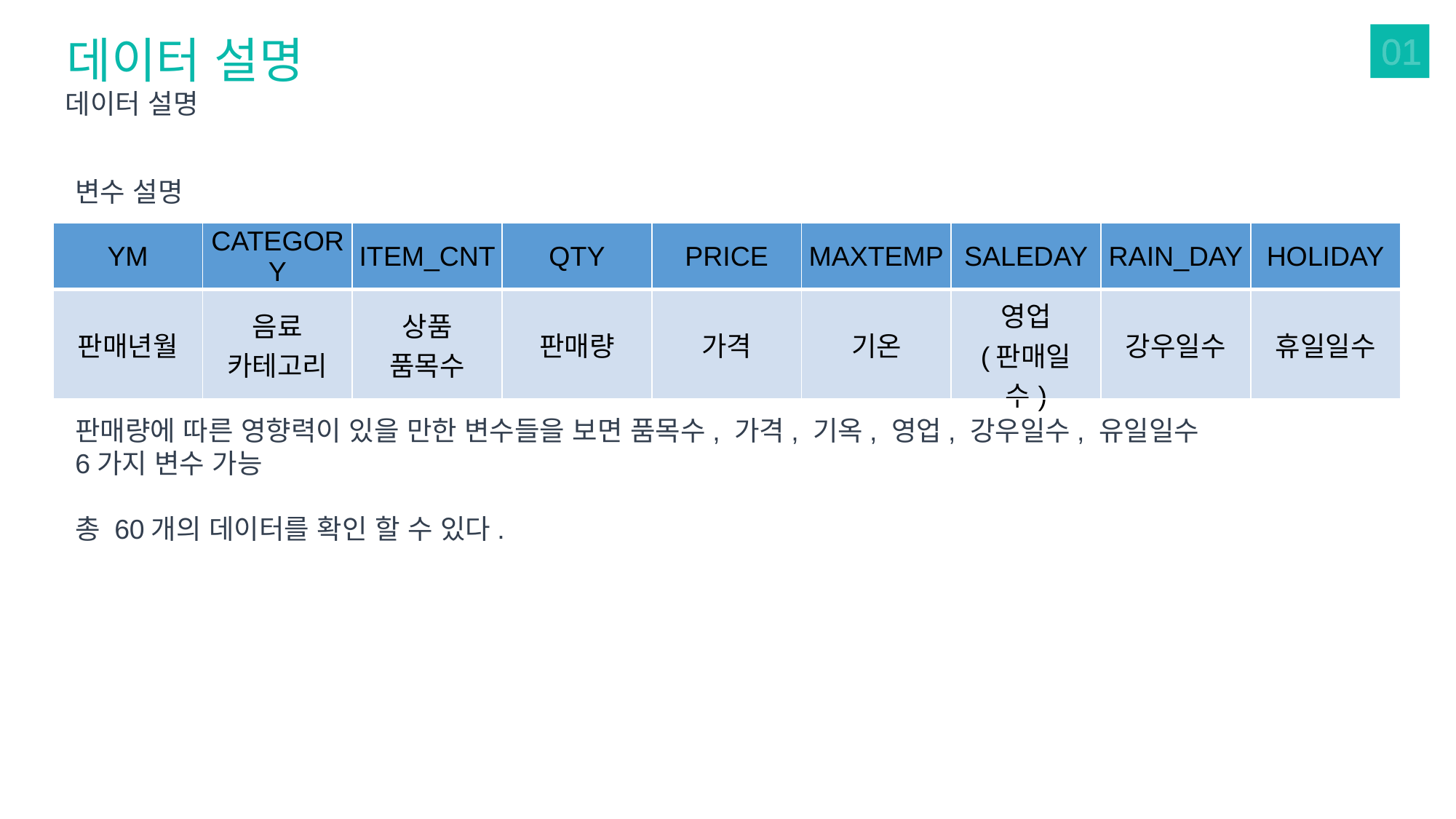

01
데이터 설명

데이터 설명
변수 설명
| YM | CATEGORY | ITEM\_CNT | QTY | PRICE | MAXTEMP | SALEDAY | RAIN\_DAY | HOLIDAY |
| --- | --- | --- | --- | --- | --- | --- | --- | --- |
| 판매년월 | 음료 카테고리 | 상품 품목수 | 판매량 | 가격 | 기온 | 영업 (판매일수) | 강우일수 | 휴일일수 |
판매량에 따른 영향력이 있을 만한 변수들을 보면 품목수, 가격, 기옥, 영업, 강우일수, 유일일수
6가지 변수 가능

총 60개의 데이터를 확인 할 수 있다.